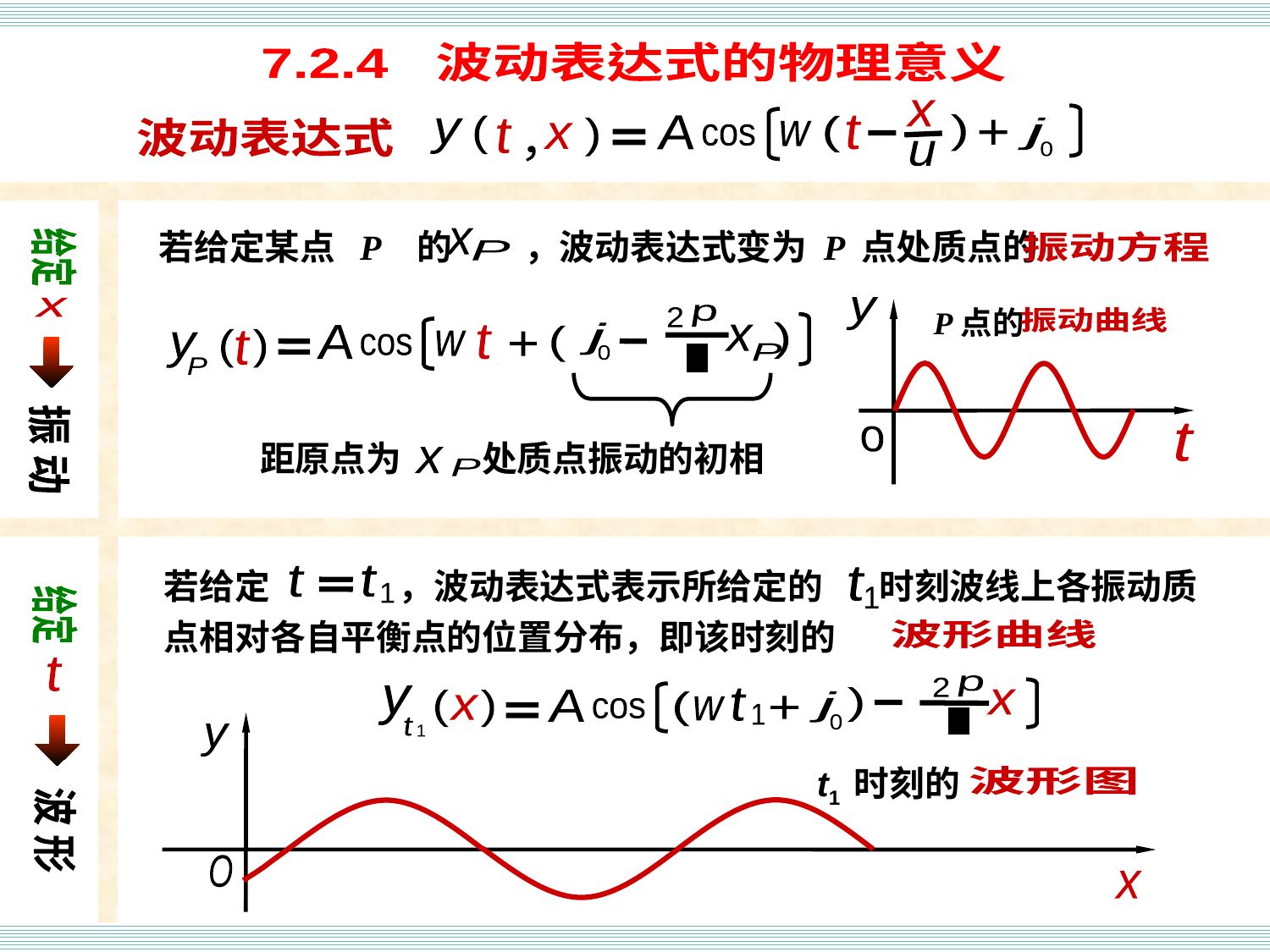

物理意义
7.2.4   波动表达式的物理意义
x

)
A
(
t
(
波动表达式
(
ϕ
+
y
t
ω
x
cos

u
0
，

若给定某点  P   的         ，波动表达式变为 P 点处质点的
x
P
振动方程
给定
P点的
y

振动曲线

t
o
x

π
2

)
ϕ
x
A
t
(
(
(
ω
t
+
y
cos

P
λ
0
P

振 动
距原点为          处质点振动的初相
x
P

若给定                ，波动表达式表示所给定的       时刻波线上各振动质点相对各自平衡点的位置分布，即该时刻的
t
t

1
t
1
给定
t

波 形
波形曲线
π
2

y
)
t
x
(
(
A
(
ϕ
x
+
ω
cos

1

λ

0
t
1
y
t1 时刻的
波形图

O
x